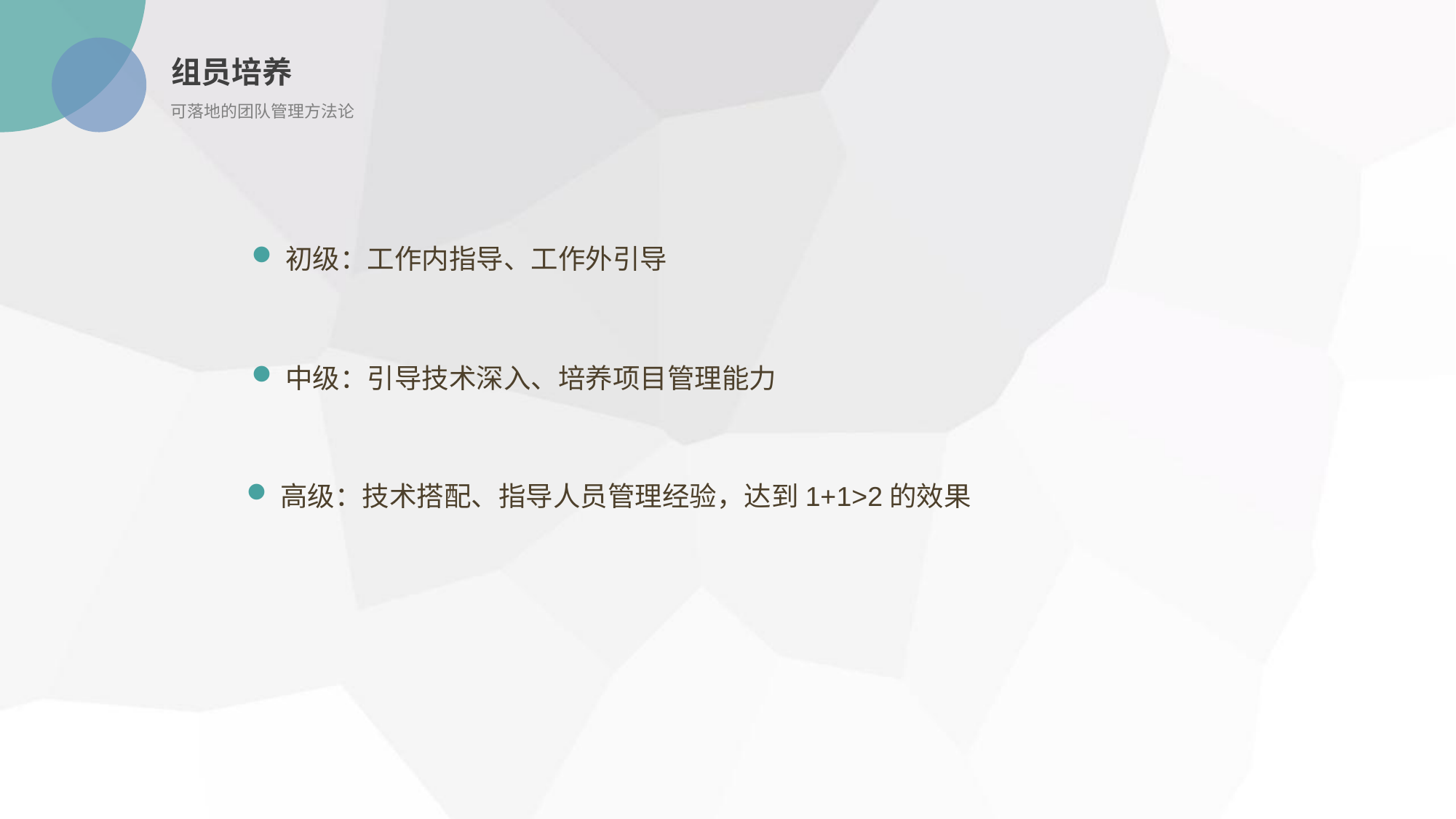

组员培养
可落地的团队管理方法论
初级：工作内指导、工作外引导
中级：引导技术深入、培养项目管理能力
高级：技术搭配、指导人员管理经验，达到1+1>2的效果